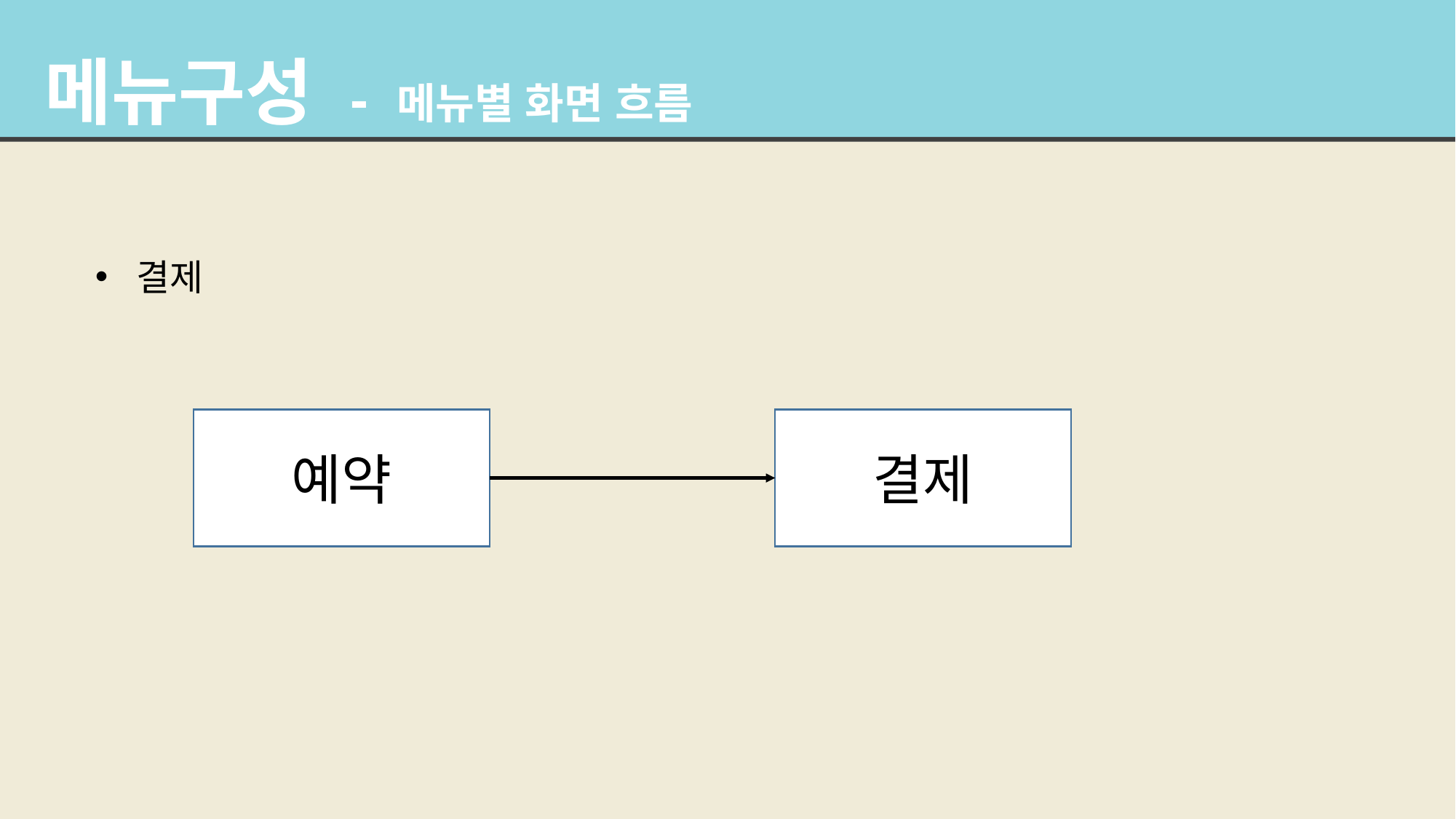

메뉴구성 - 메뉴별 화면 흐름
결제
예약
결제